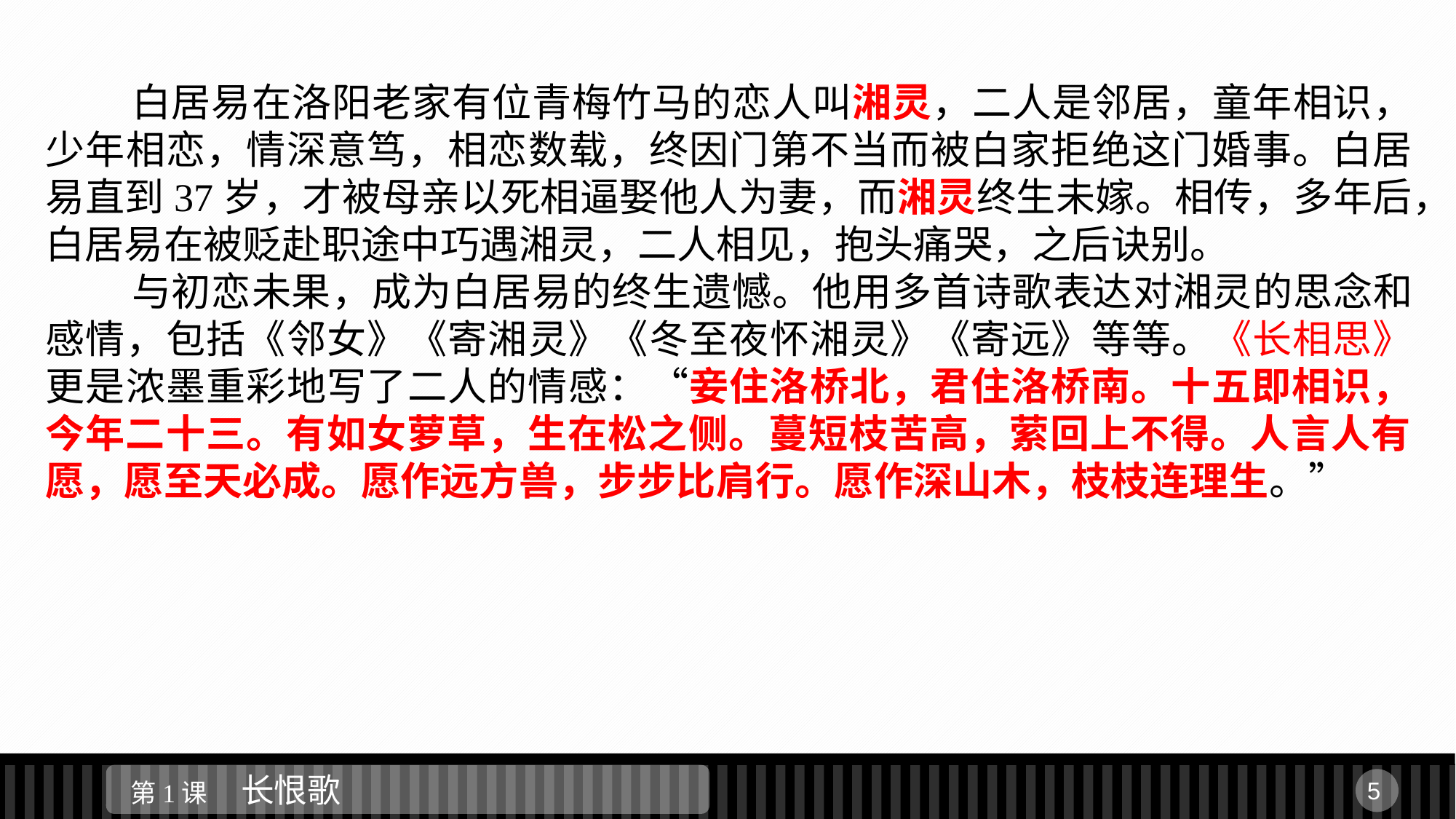

白居易在洛阳老家有位青梅竹马的恋人叫湘灵，二人是邻居，童年相识，少年相恋，情深意笃，相恋数载，终因门第不当而被白家拒绝这门婚事。白居易直到37岁，才被母亲以死相逼娶他人为妻，而湘灵终生未嫁。相传，多年后，白居易在被贬赴职途中巧遇湘灵，二人相见，抱头痛哭，之后诀别。
        与初恋未果，成为白居易的终生遗憾。他用多首诗歌表达对湘灵的思念和感情，包括《邻女》《寄湘灵》《冬至夜怀湘灵》《寄远》等等。《长相思》更是浓墨重彩地写了二人的情感：“妾住洛桥北，君住洛桥南。十五即相识，今年二十三。有如女萝草，生在松之侧。蔓短枝苦高，萦回上不得。人言人有愿，愿至天必成。愿作远方兽，步步比肩行。愿作深山木，枝枝连理生。”